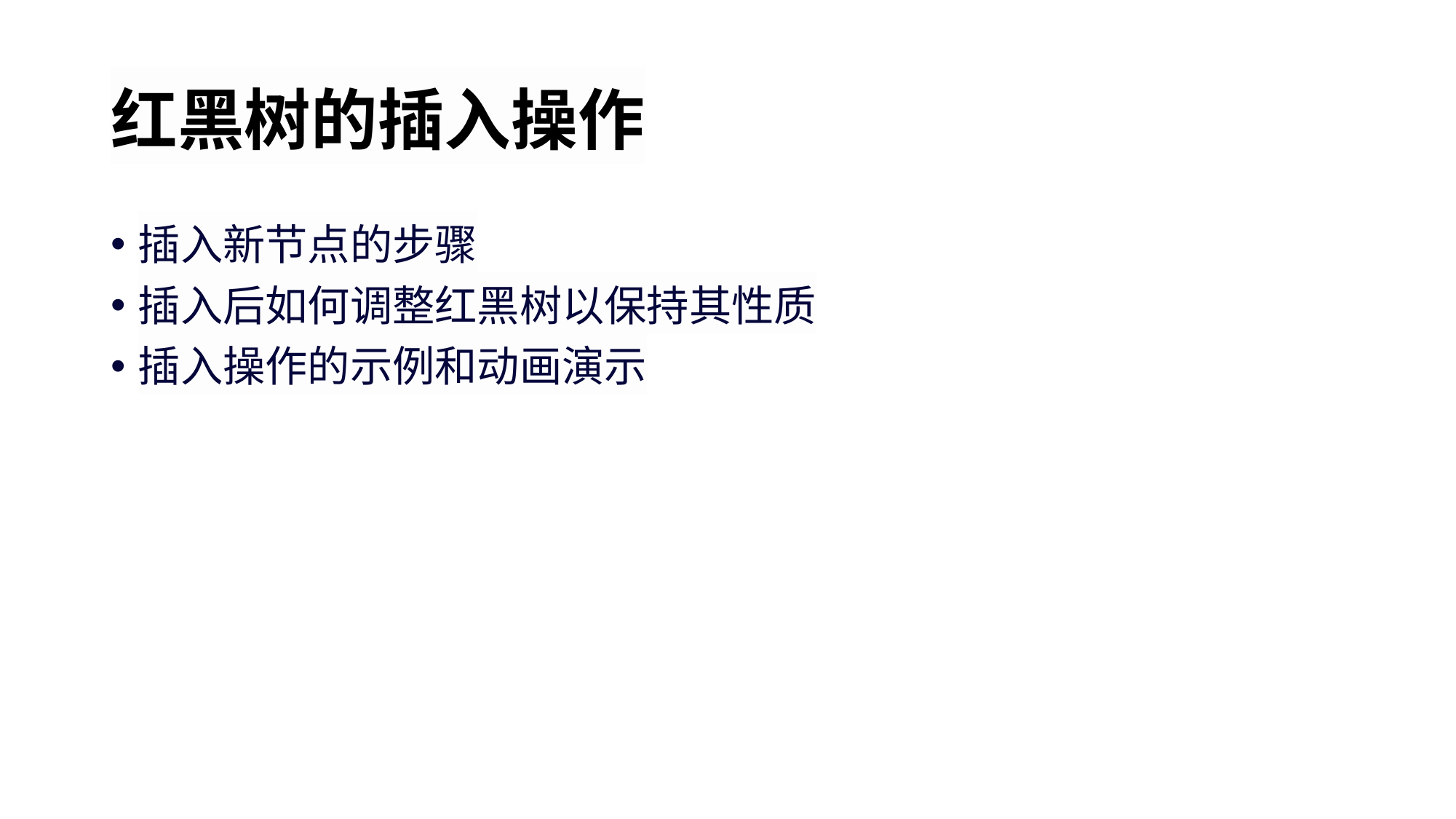

# 红黑树的插入操作
插入新节点的步骤
插入后如何调整红黑树以保持其性质
插入操作的示例和动画演示